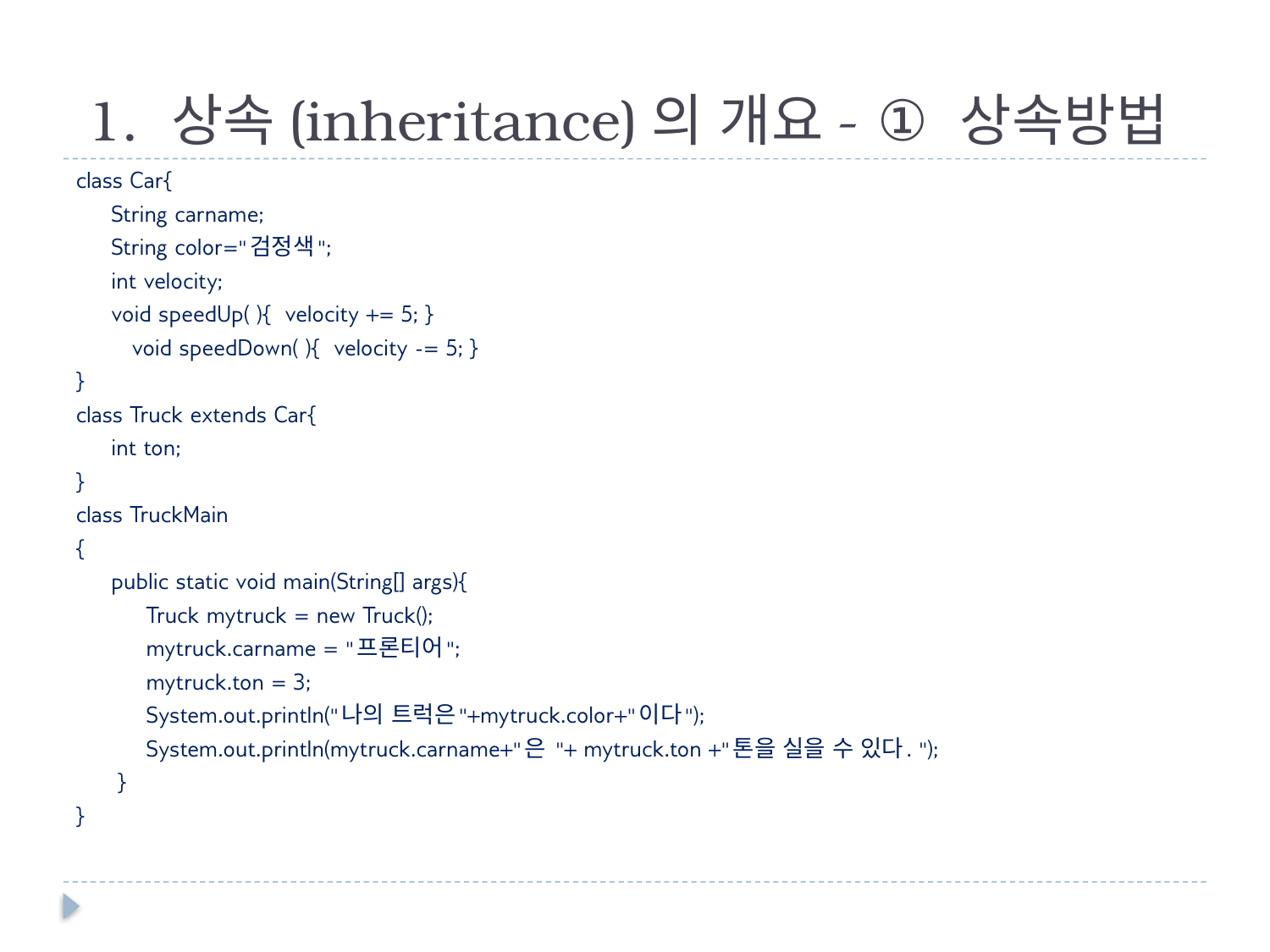

# 1. 상속(inheritance)의 개요- ① 상속방법
class Car{
 	String carname;
	String color="검정색";
	int velocity;
	void speedUp( ){  velocity += 5; }
        void speedDown( ){  velocity -= 5; }
}
class Truck extends Car{
	int ton;
}
class TruckMain
{
	public static void main(String[] args){
    	     Truck mytruck = new Truck();
	     mytruck.carname = "프론티어";
	     mytruck.ton = 3;
	     System.out.println("나의 트럭은"+mytruck.color+"이다");
	     System.out.println(mytruck.carname+"은 "+ mytruck.ton +"톤을 실을 수 있다. ");
      }
}